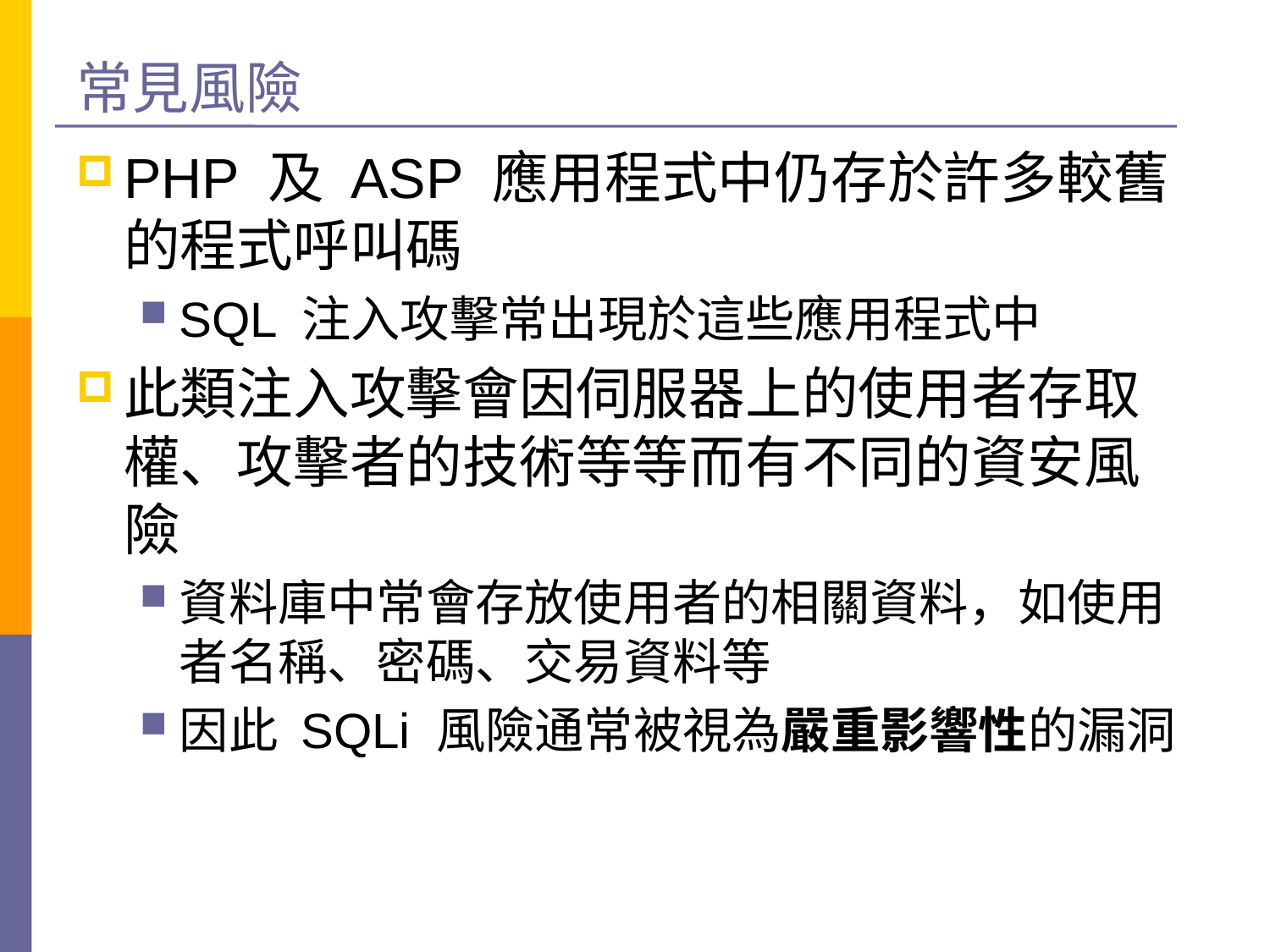

# 常見風險
PHP 及 ASP 應用程式中仍存於許多較舊的程式呼叫碼
SQL 注入攻擊常出現於這些應用程式中
此類注入攻擊會因伺服器上的使用者存取權、攻擊者的技術等等而有不同的資安風險
資料庫中常會存放使用者的相關資料，如使用者名稱、密碼、交易資料等
因此 SQLi 風險通常被視為嚴重影響性的漏洞